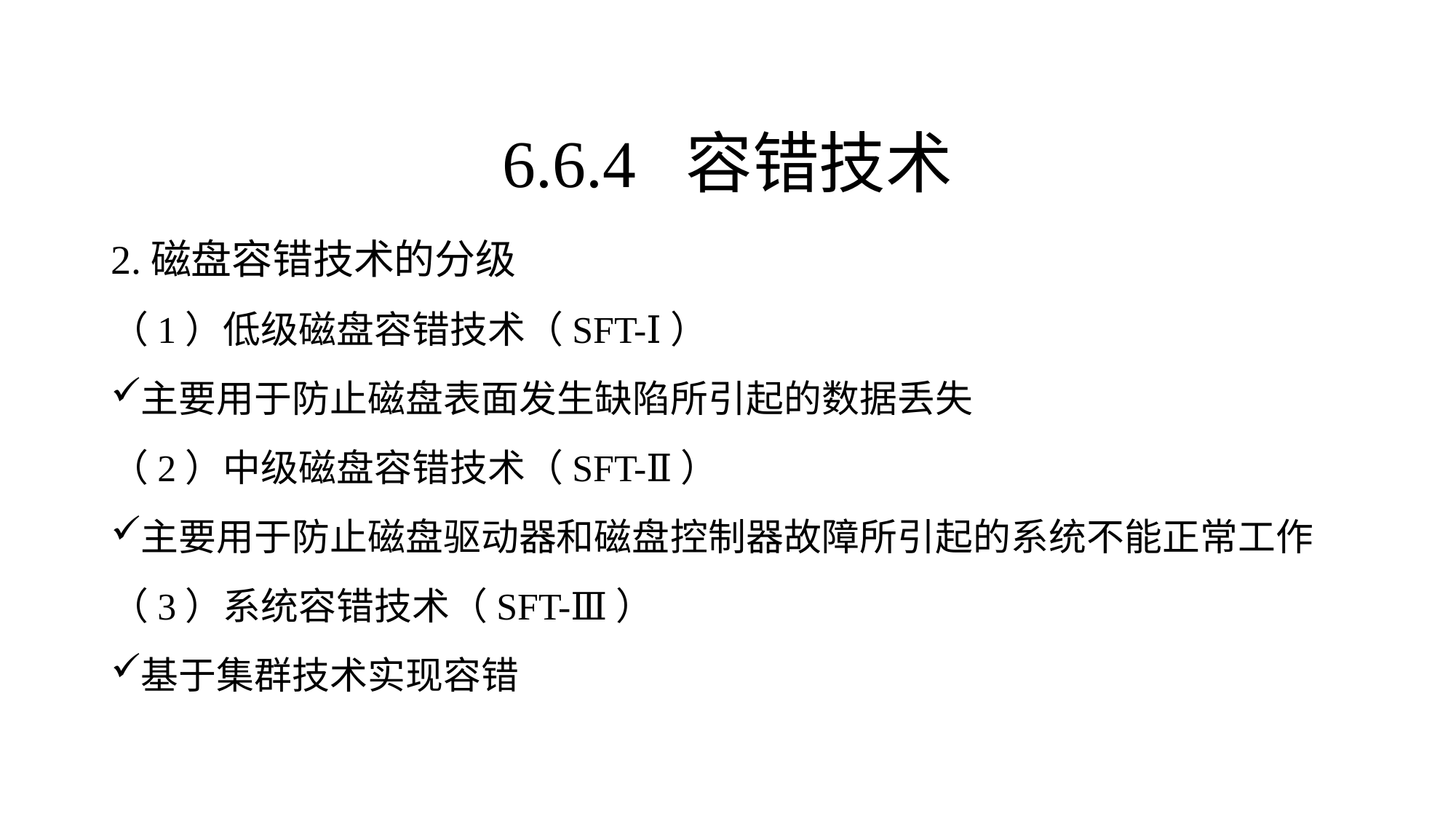

2.磁盘容错技术的分级
（1）低级磁盘容错技术（SFT-Ⅰ）
主要用于防止磁盘表面发生缺陷所引起的数据丢失
（2）中级磁盘容错技术（SFT-Ⅱ）
主要用于防止磁盘驱动器和磁盘控制器故障所引起的系统不能正常工作
（3）系统容错技术（SFT-Ⅲ）
基于集群技术实现容错
6.6.4  容错技术
18